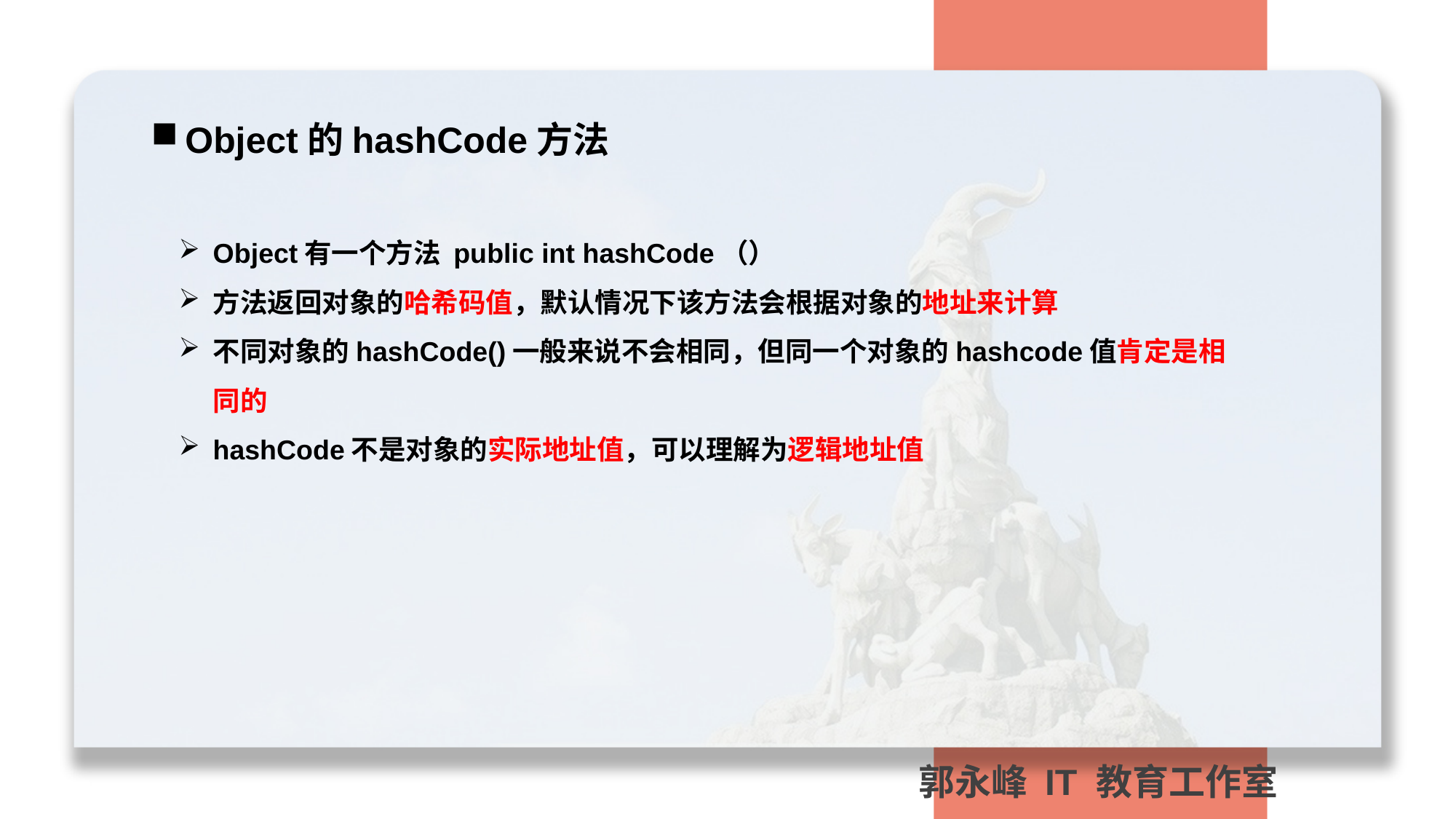

Object的hashCode方法
Object有一个方法 public int hashCode（）
方法返回对象的哈希码值，默认情况下该方法会根据对象的地址来计算
不同对象的hashCode()一般来说不会相同，但同一个对象的hashcode值肯定是相同的
hashCode不是对象的实际地址值，可以理解为逻辑地址值